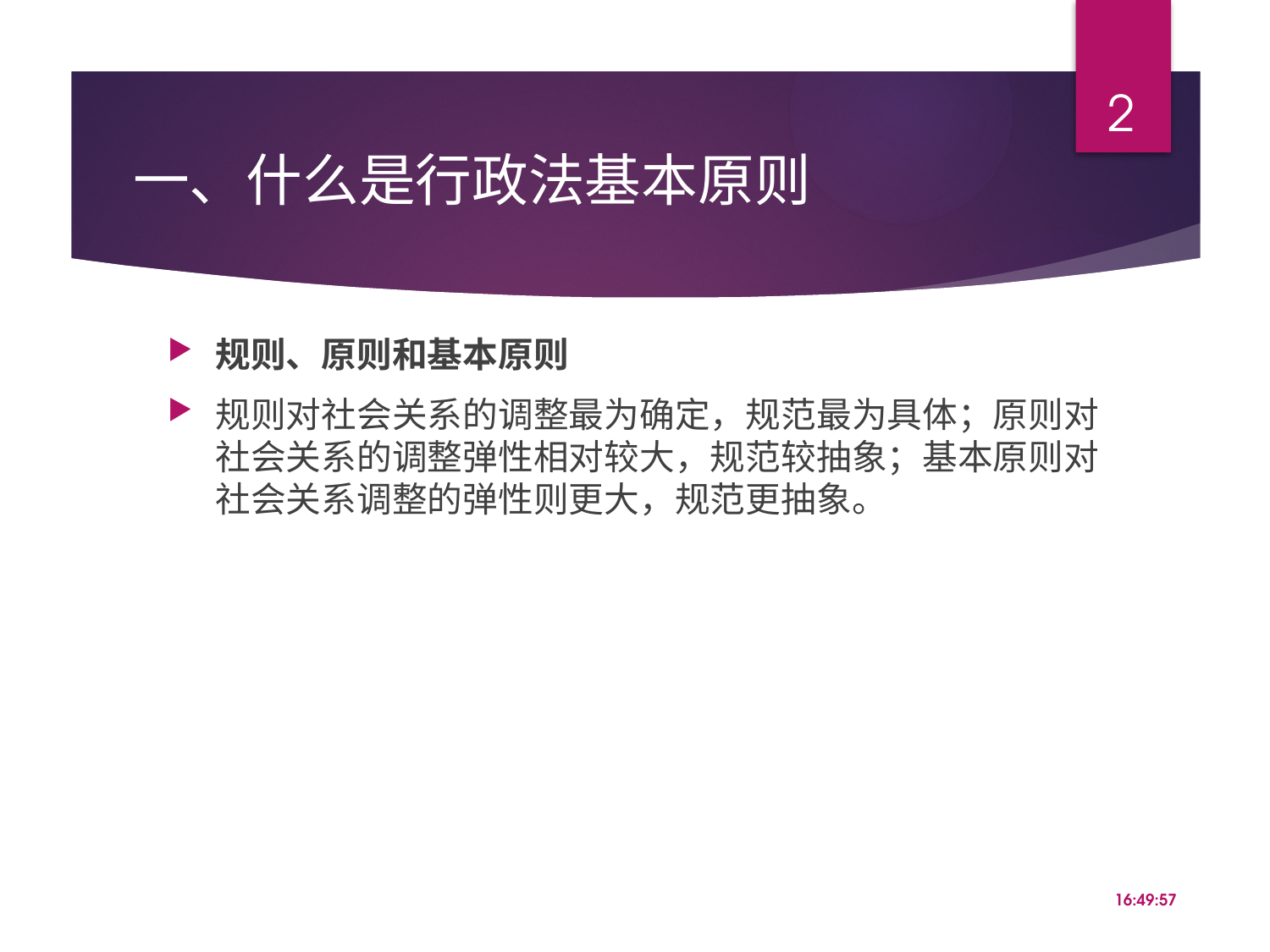

2
# 一、什么是行政法基本原则
规则、原则和基本原则
规则对社会关系的调整最为确定，规范最为具体；原则对社会关系的调整弹性相对较大，规范较抽象；基本原则对社会关系调整的弹性则更大，规范更抽象。
16:49:57